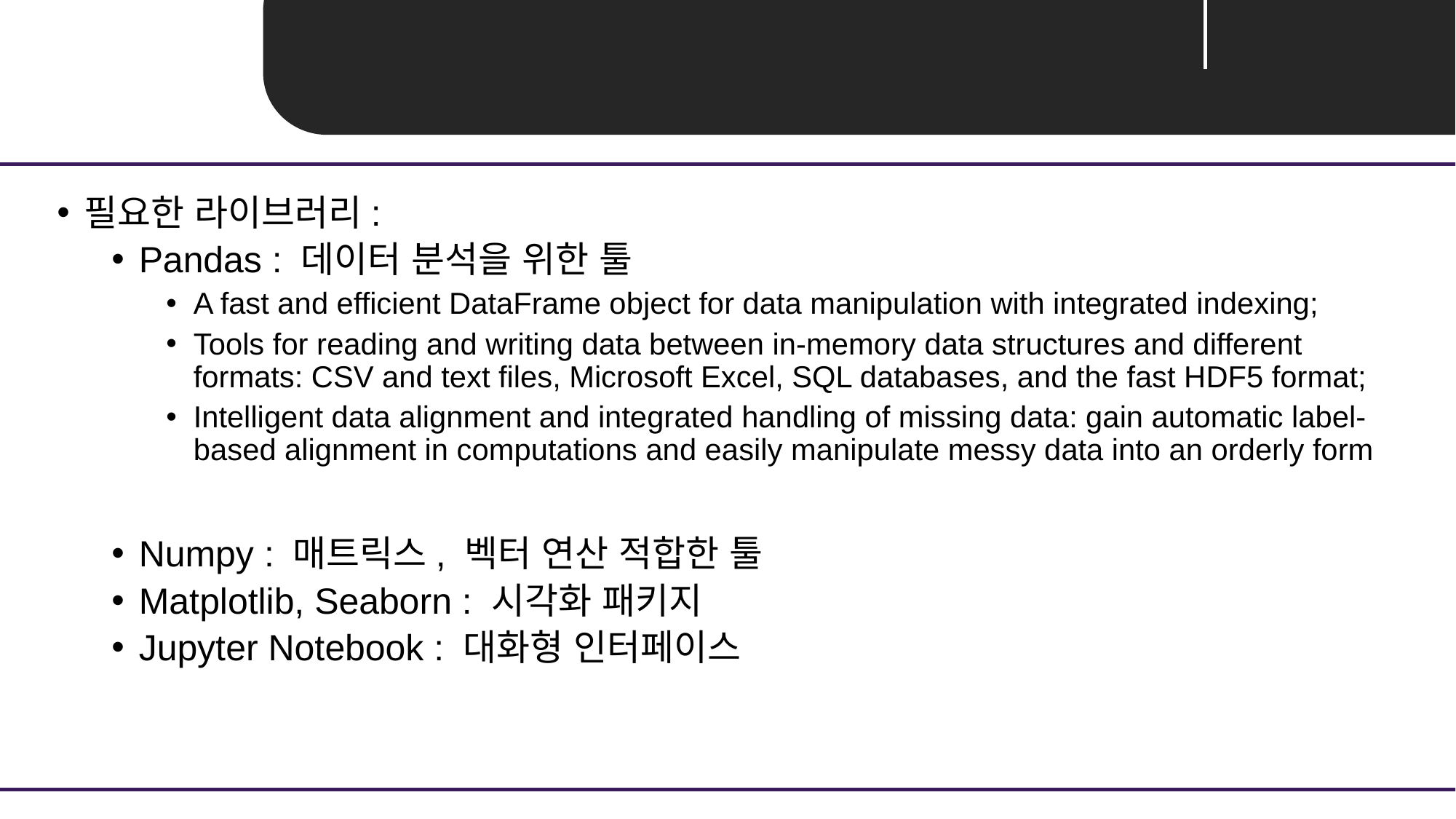

Unit  02 ㅣData Preprocessing
필요한 라이브러리:
Pandas : 데이터 분석을 위한 툴
A fast and efficient DataFrame object for data manipulation with integrated indexing;
Tools for reading and writing data between in-memory data structures and different formats: CSV and text files, Microsoft Excel, SQL databases, and the fast HDF5 format;
Intelligent data alignment and integrated handling of missing data: gain automatic label-based alignment in computations and easily manipulate messy data into an orderly form

Numpy : 매트릭스, 벡터 연산 적합한 툴
Matplotlib, Seaborn : 시각화 패키지
Jupyter Notebook : 대화형 인터페이스